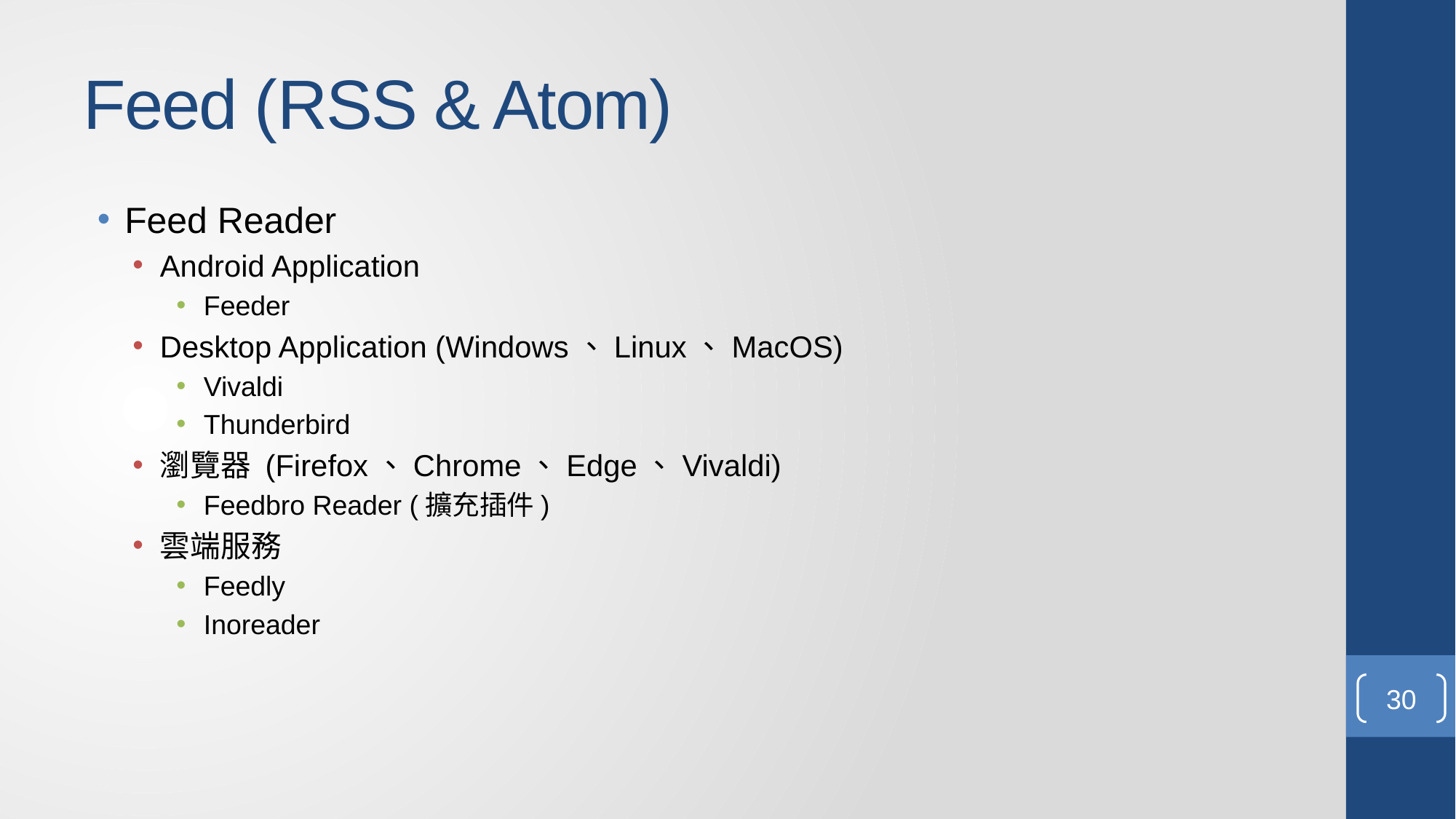

# Feed (RSS & Atom)
Feed Reader
Android Application
Feeder
Desktop Application (Windows、Linux、MacOS)
Vivaldi
Thunderbird
瀏覽器 (Firefox、Chrome、Edge、Vivaldi)
Feedbro Reader (擴充插件)
雲端服務
Feedly
Inoreader
30